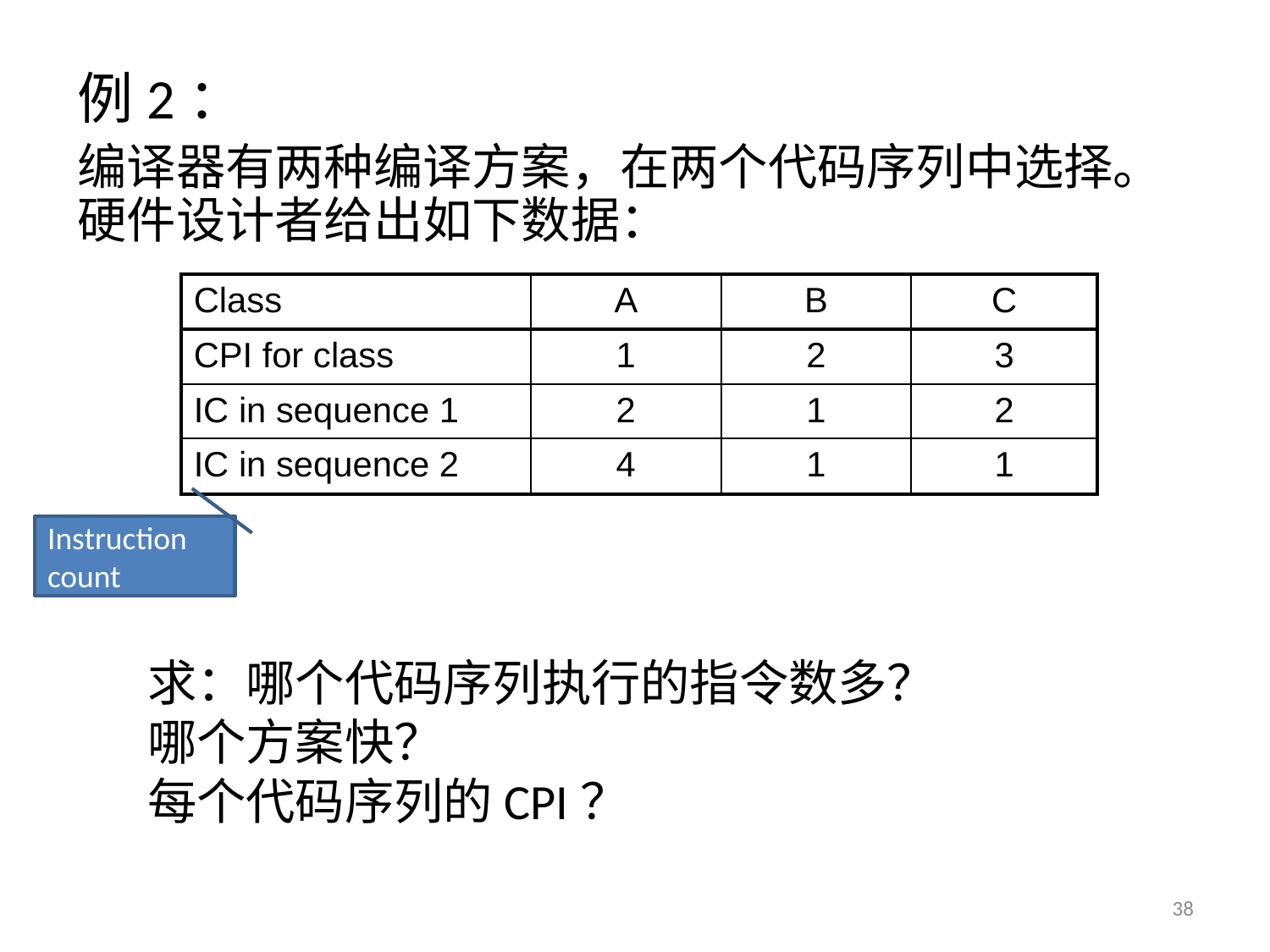

例2：
编译器有两种编译方案，在两个代码序列中选择。硬件设计者给出如下数据：
| Class | A | B | C |
| --- | --- | --- | --- |
| CPI for class | 1 | 2 | 3 |
| IC in sequence 1 | 2 | 1 | 2 |
| IC in sequence 2 | 4 | 1 | 1 |
Instruction count
求：哪个代码序列执行的指令数多？
哪个方案快？
每个代码序列的CPI？
38